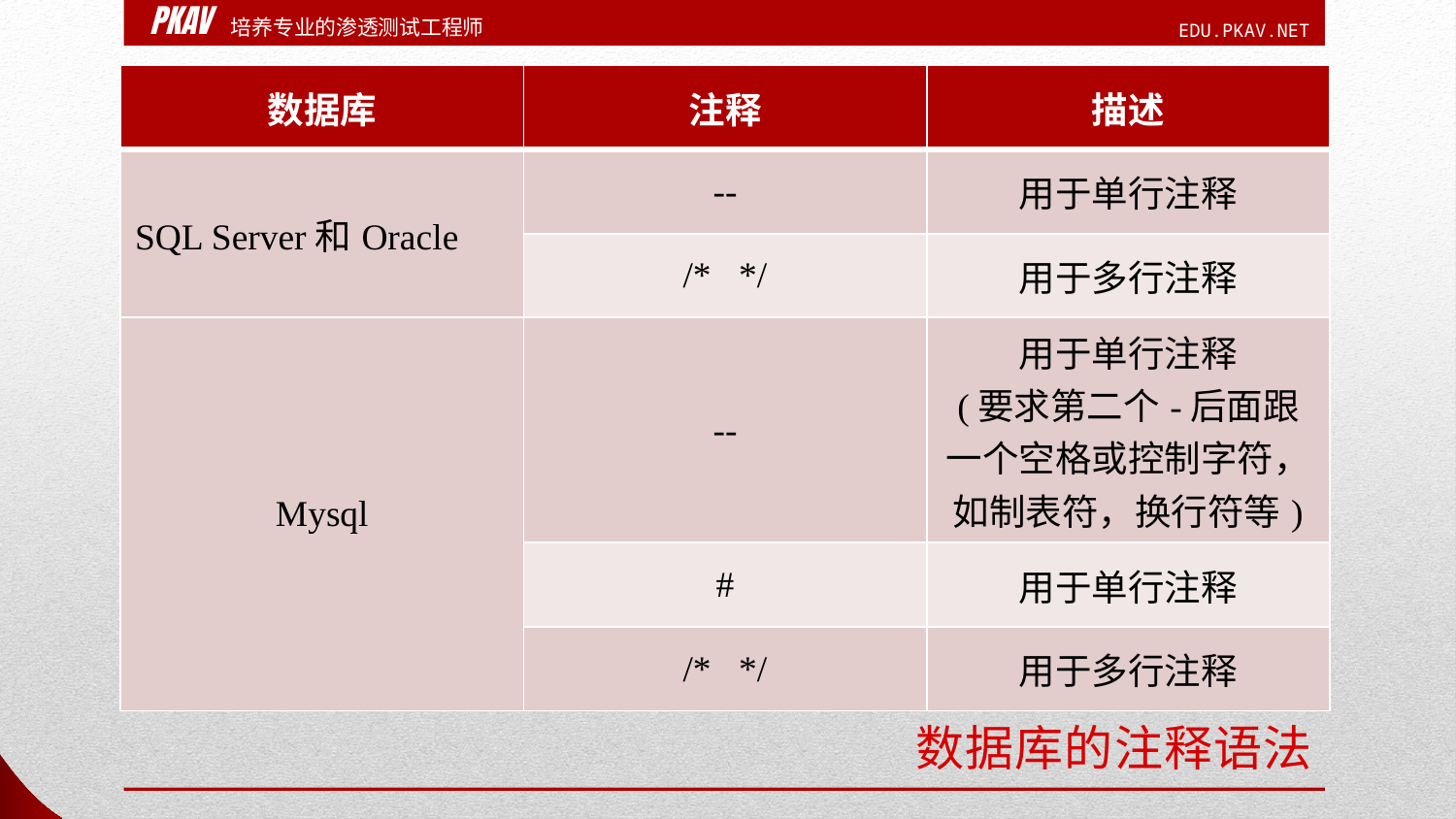

| 数据库 | 注释 | 描述 |
| --- | --- | --- |
| SQL Server和Oracle | -- | 用于单行注释 |
|  | /\* \*/ | 用于多行注释 |
| Mysql | -- | 用于单行注释 (要求第二个-后面跟一个空格或控制字符，如制表符，换行符等) |
|  | # | 用于单行注释 |
|  | /\* \*/ | 用于多行注释 |
# 数据库的注释语法